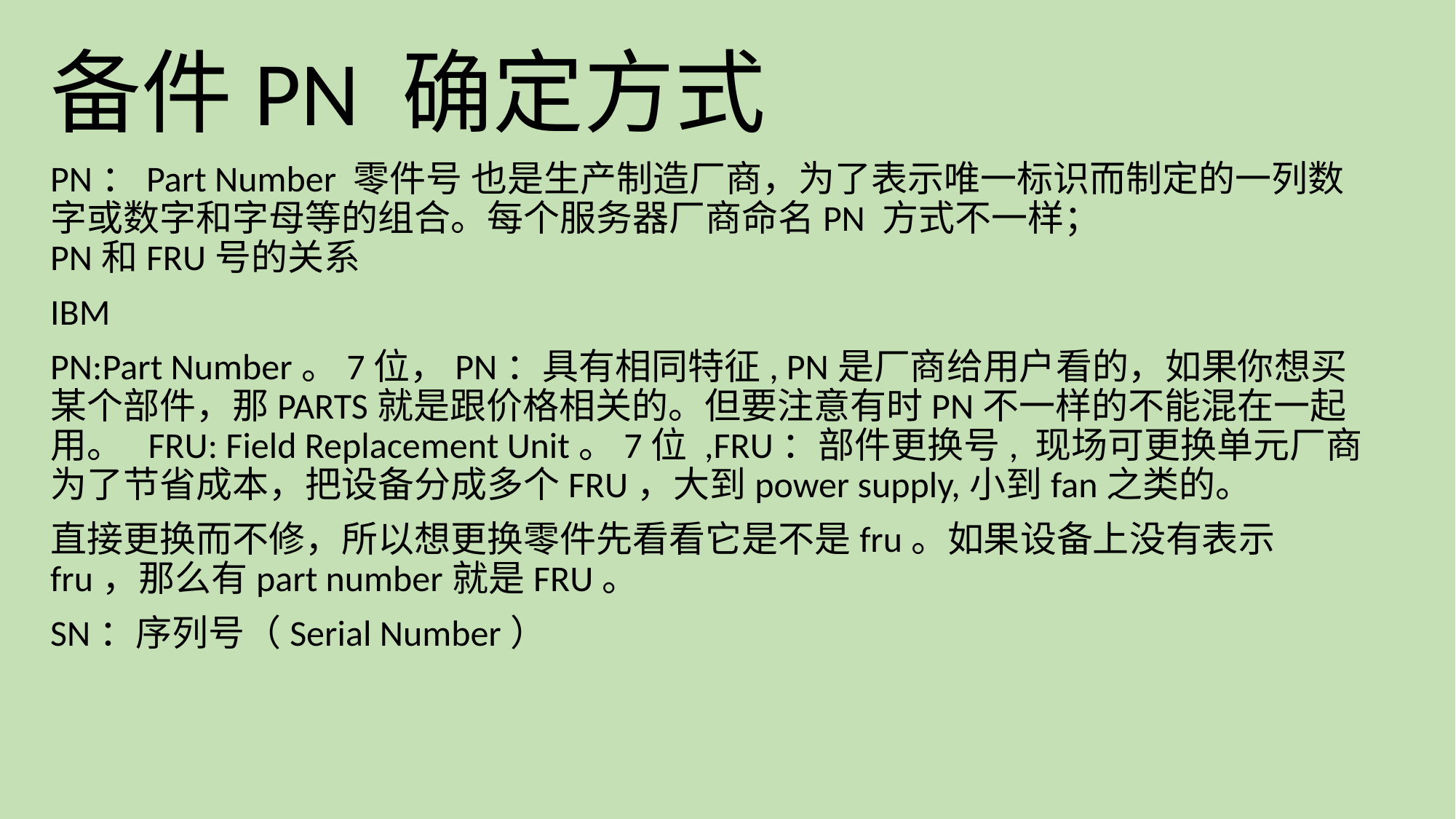

# 备件PN 确定方式
PN：Part Number 零件号 也是生产制造厂商，为了表示唯一标识而制定的一列数字或数字和字母等的组合。每个服务器厂商命名PN 方式不一样；
PN和FRU号的关系
IBM
PN:Part Number。7位，PN：具有相同特征, PN是厂商给用户看的，如果你想买某个部件，那PARTS就是跟价格相关的。但要注意有时PN不一样的不能混在一起用。  FRU: Field Replacement Unit。7位 ,FRU：部件更换号, 现场可更换单元厂商为了节省成本，把设备分成多个FRU，大到power supply,小到fan之类的。
直接更换而不修，所以想更换零件先看看它是不是fru。如果设备上没有表示fru，那么有part number就是FRU。
SN：序列号（Serial Number）